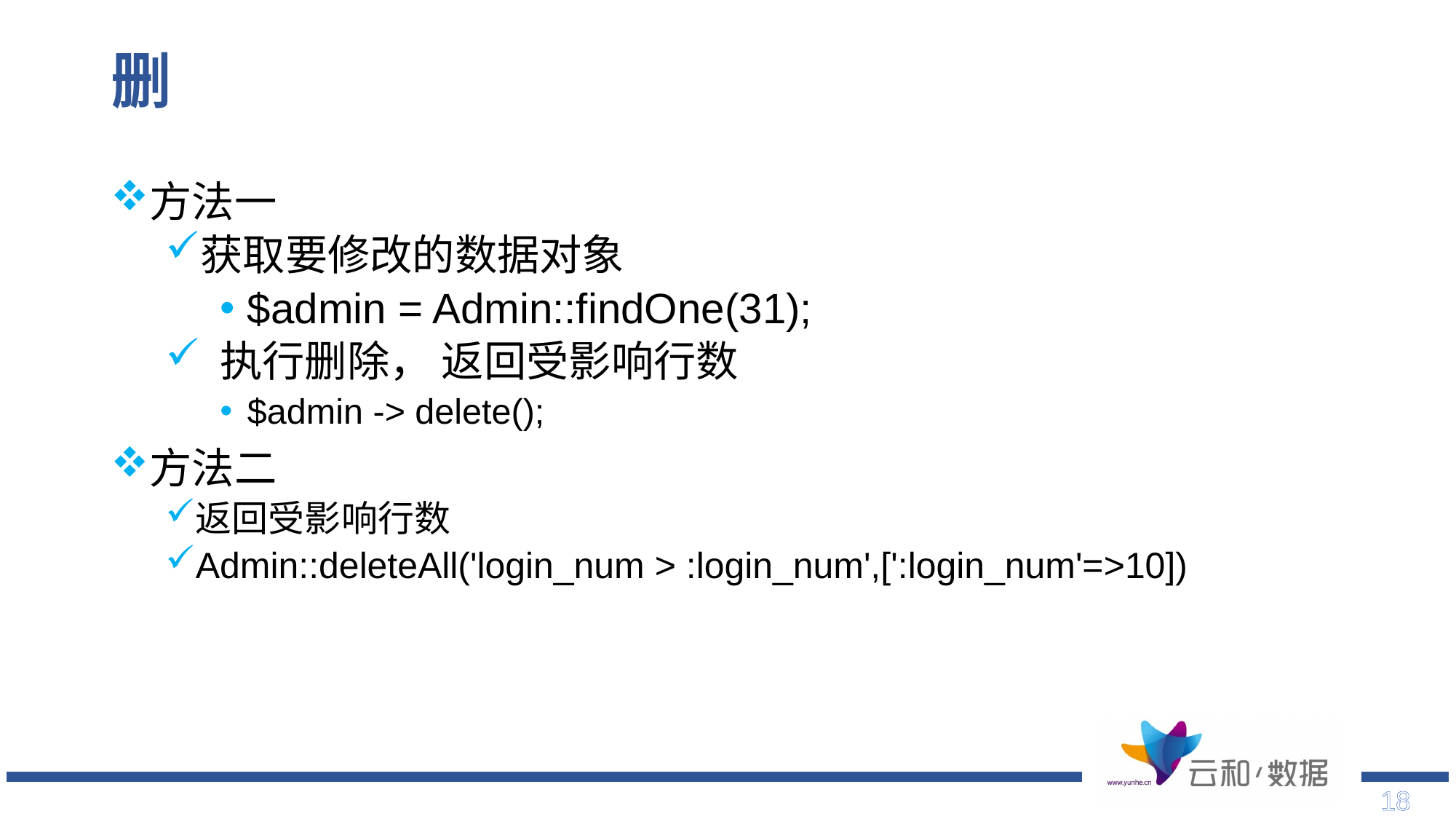

# 删
方法一
获取要修改的数据对象
$admin = Admin::findOne(31);
 执行删除， 返回受影响行数
$admin -> delete();
方法二
返回受影响行数
Admin::deleteAll('login_num > :login_num',[':login_num'=>10])